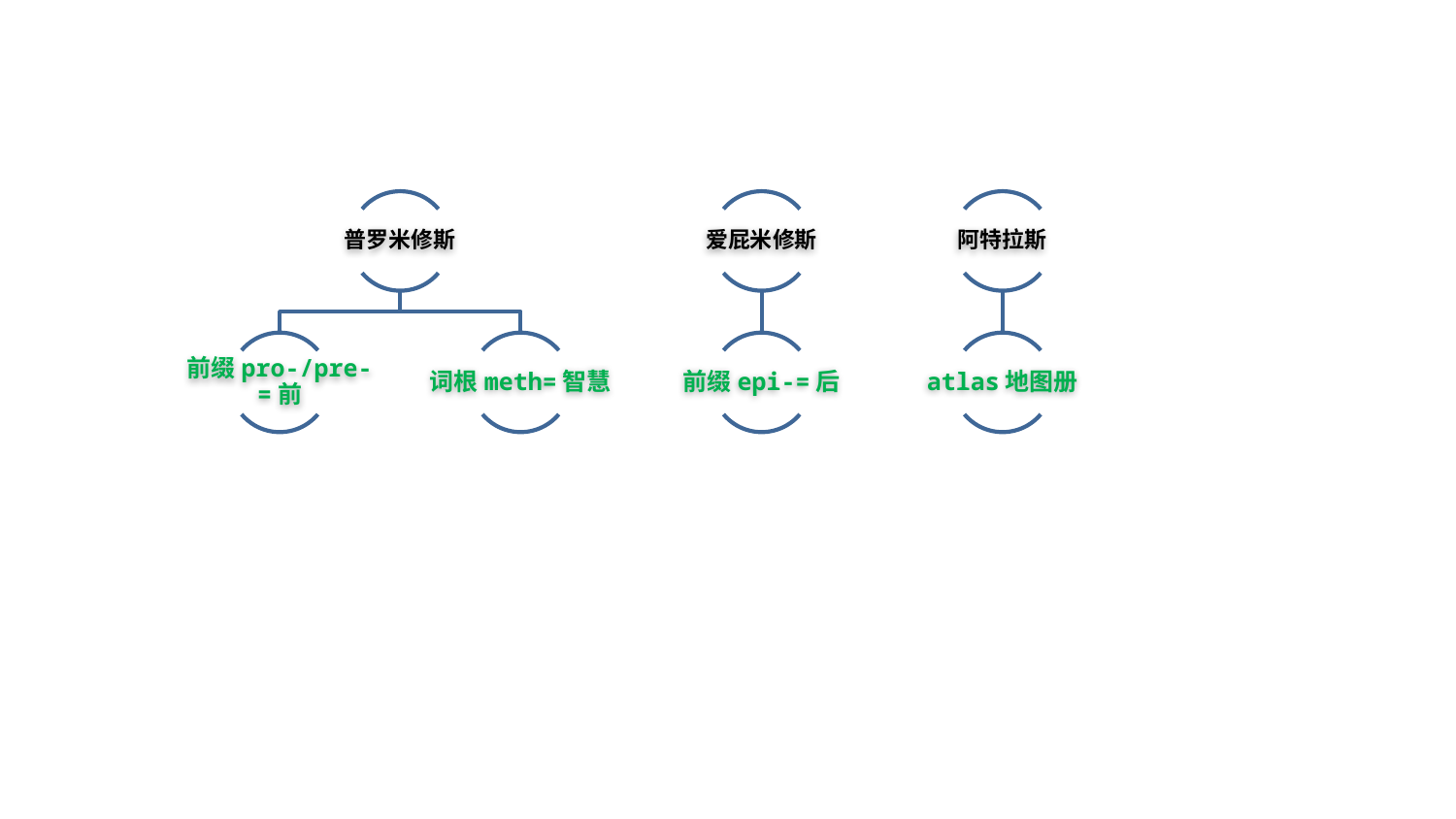

#
普罗米修斯
前缀pro-/pre-=前
词根meth=智慧
爱屁米修斯
前缀epi-=后
阿特拉斯
atlas地图册